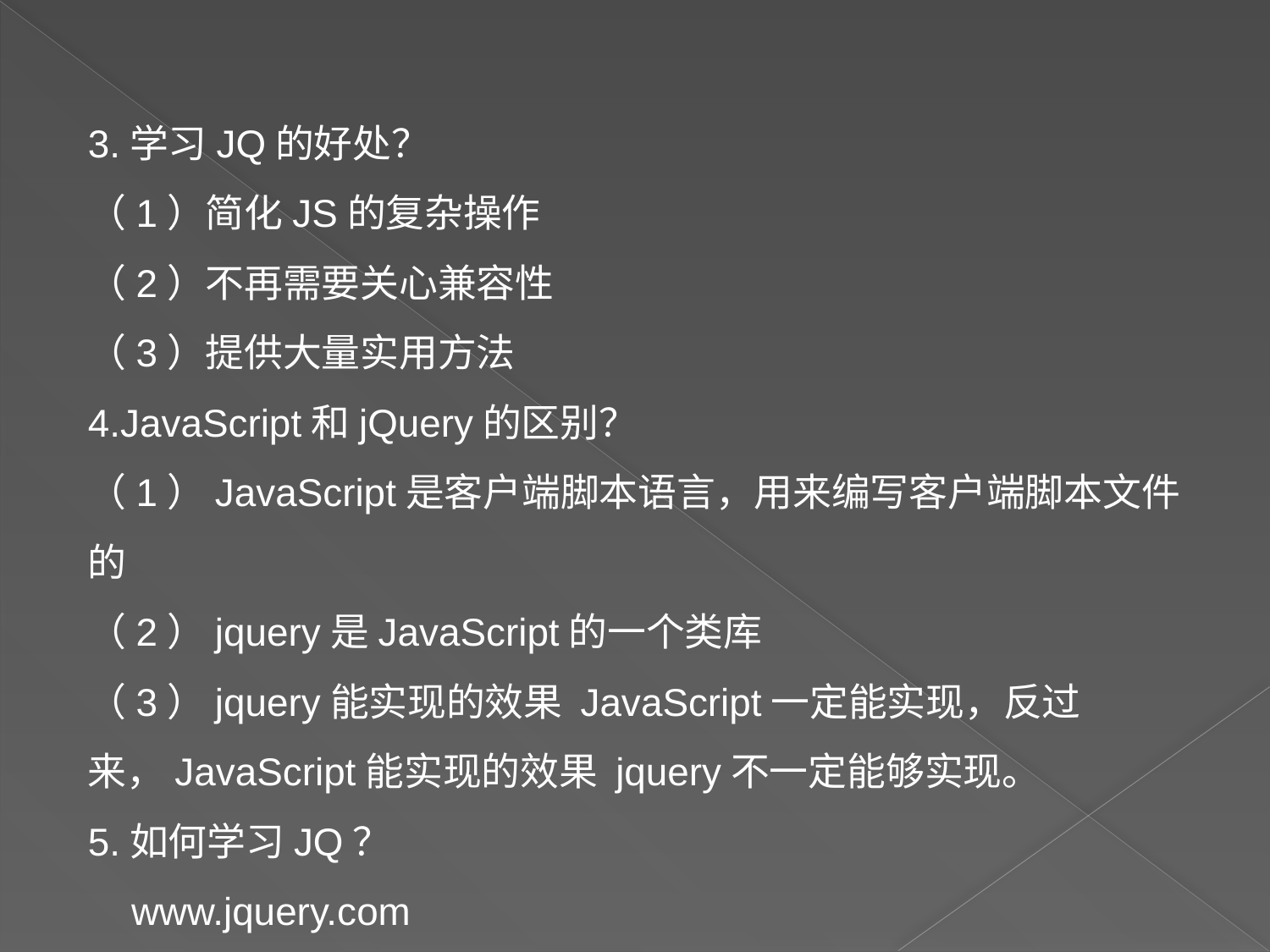

3.学习JQ的好处？
（1）简化JS的复杂操作
（2）不再需要关心兼容性
（3）提供大量实用方法
4.JavaScript和jQuery的区别？
（1）JavaScript是客户端脚本语言，用来编写客户端脚本文件的
（2）jquery是JavaScript的一个类库
（3）jquery能实现的效果 JavaScript一定能实现，反过来，JavaScript能实现的效果 jquery不一定能够实现。
5.如何学习JQ？
    www.jquery.com